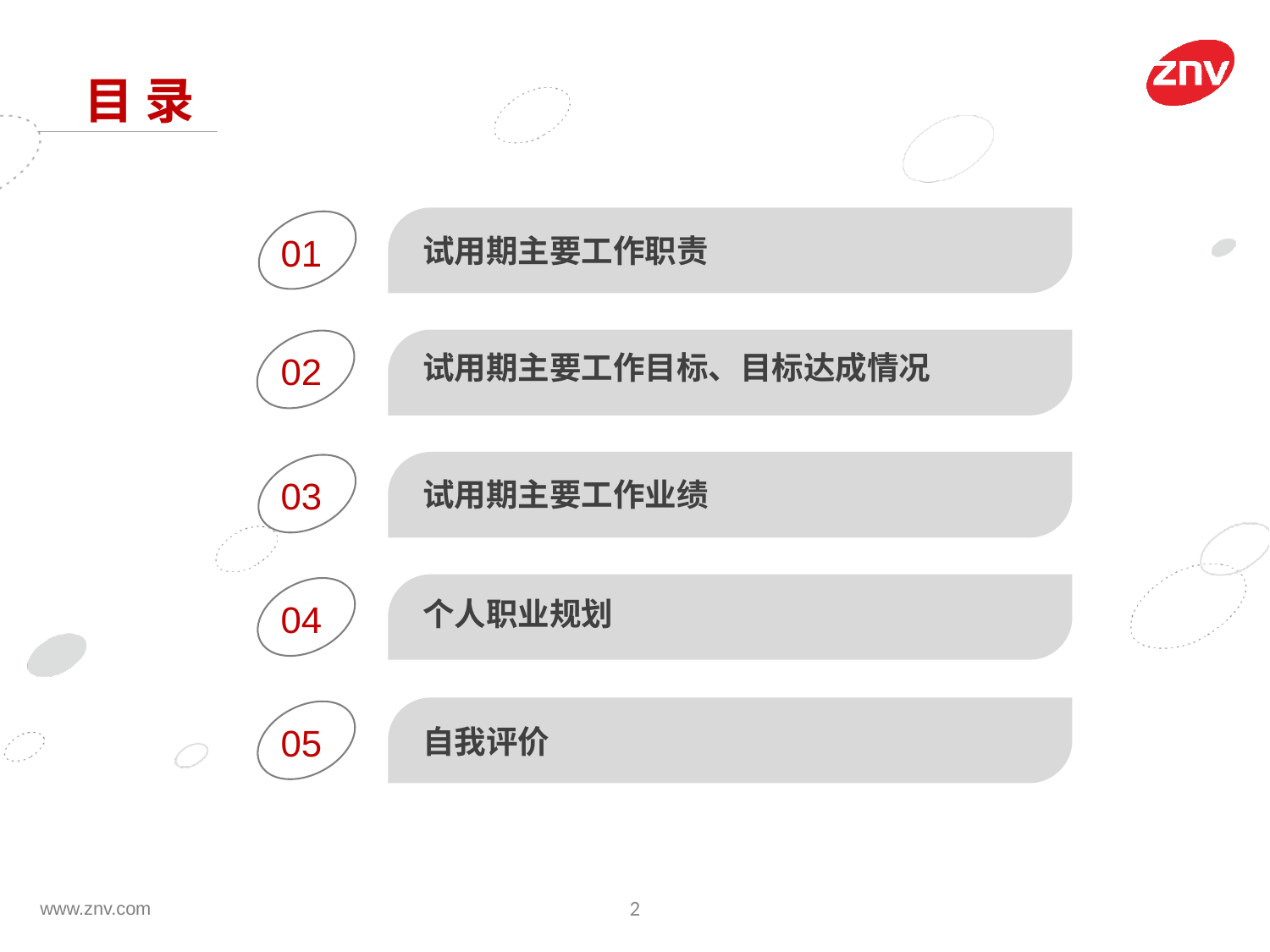

目 录

01
试用期主要工作职责

02
试用期主要工作目标、目标达成情况

03
试用期主要工作业绩

04
个人职业规划

05
自我评价
2